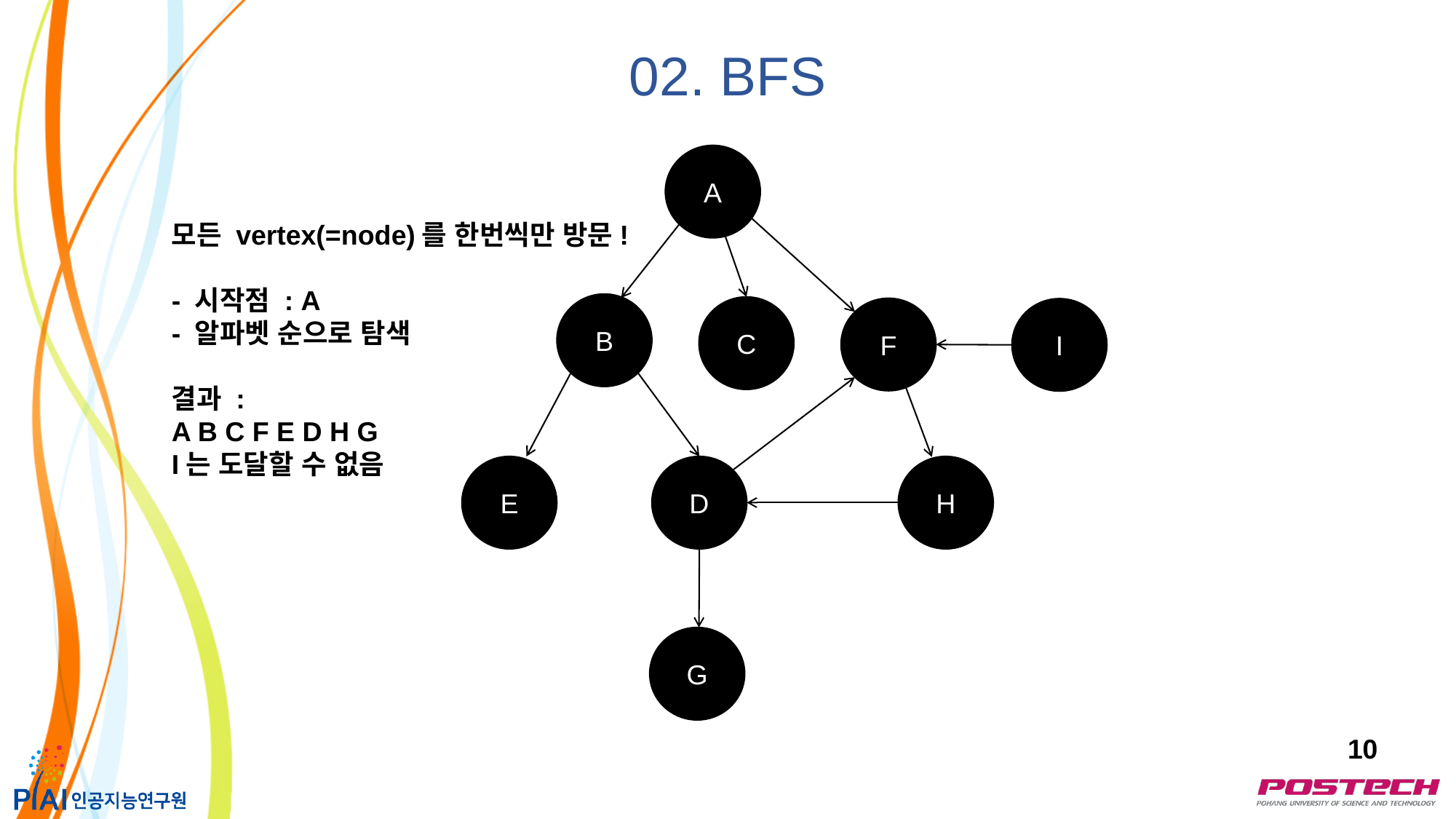

02. BFS
A
B
C
F
I
H
E
D
G
모든 vertex(=node)를 한번씩만 방문!

- 시작점 : A
- 알파벳 순으로 탐색

결과 :
A B C F E D H G
I는 도달할 수 없음